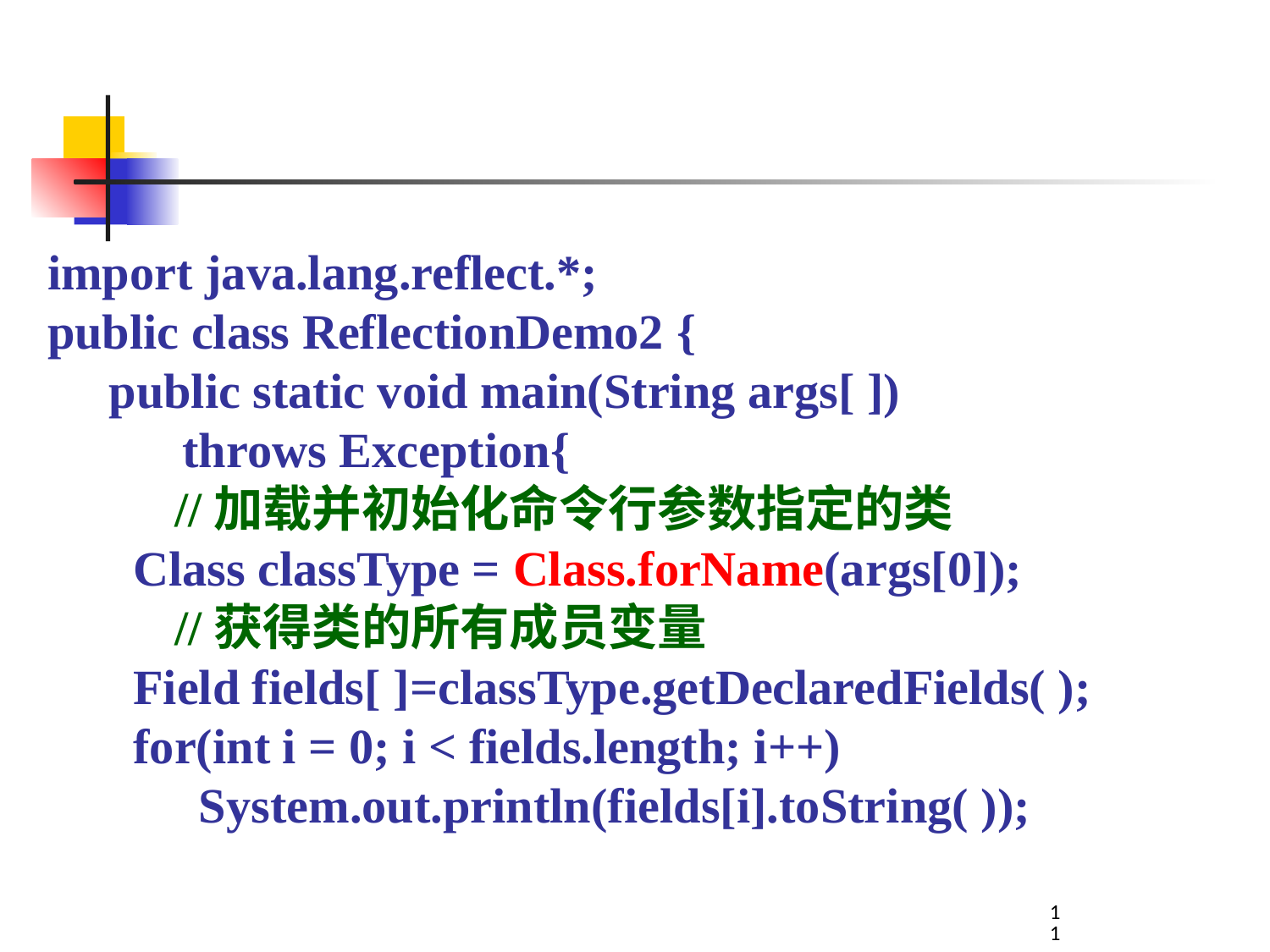

import java.lang.reflect.*;
public class ReflectionDemo2 {
     public static void main(String args[ ])
           throws Exception{
 	//加载并初始化命令行参数指定的类
       Class classType = Class.forName(args[0]);
	//获得类的所有成员变量
       Field fields[ ]=classType.getDeclaredFields( );
       for(int i = 0; i < fields.length; i++)
	  System.out.println(fields[i].toString( ));

11